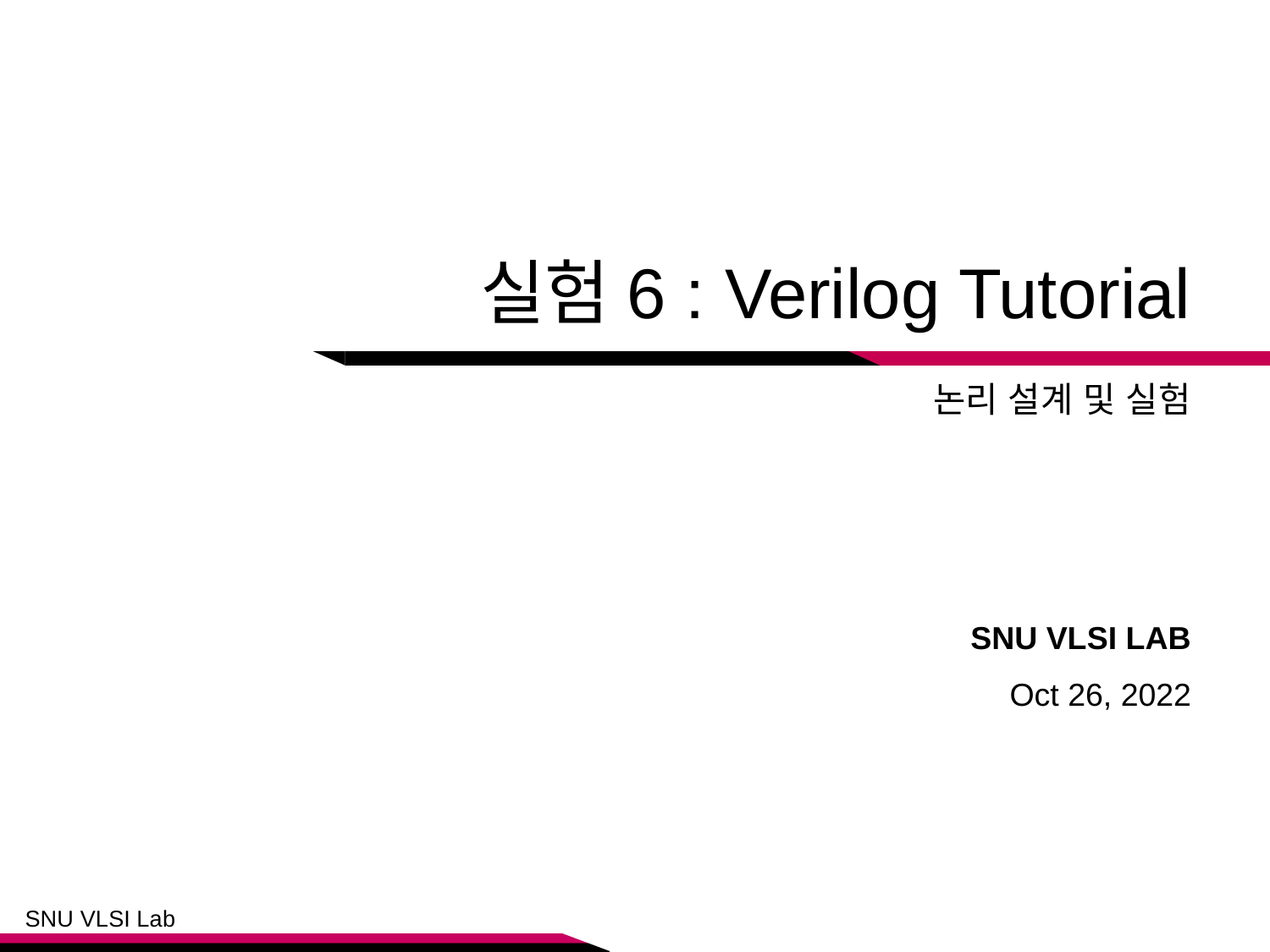

# 실험6 : Verilog Tutorial
논리 설계 및 실험
SNU VLSI LAB
Oct 26, 2022